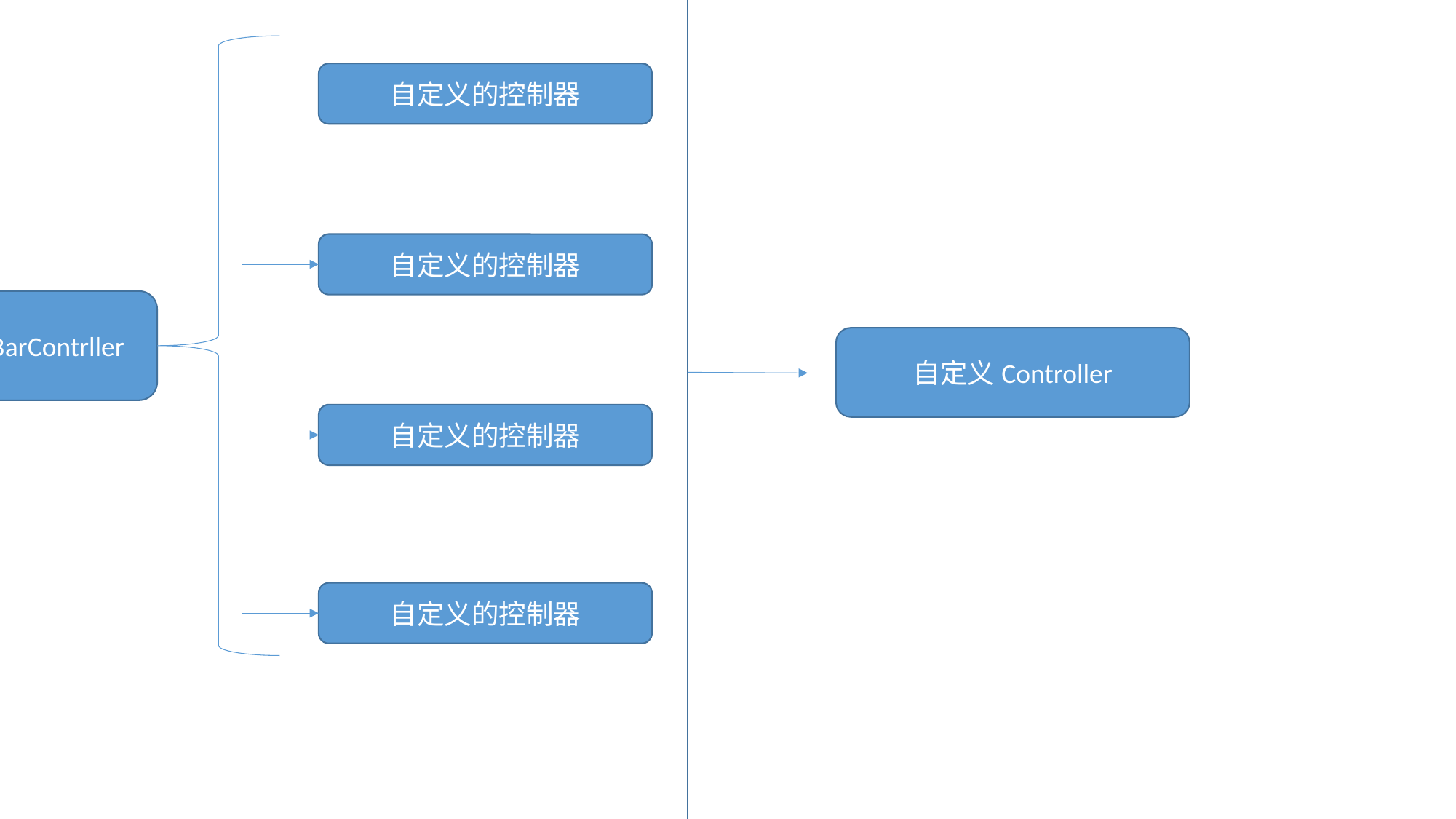

自定义的控制器
自定义的控制器
tabBarContrller
NavigationController
自定义Controller
自定义的控制器
自定义的控制器